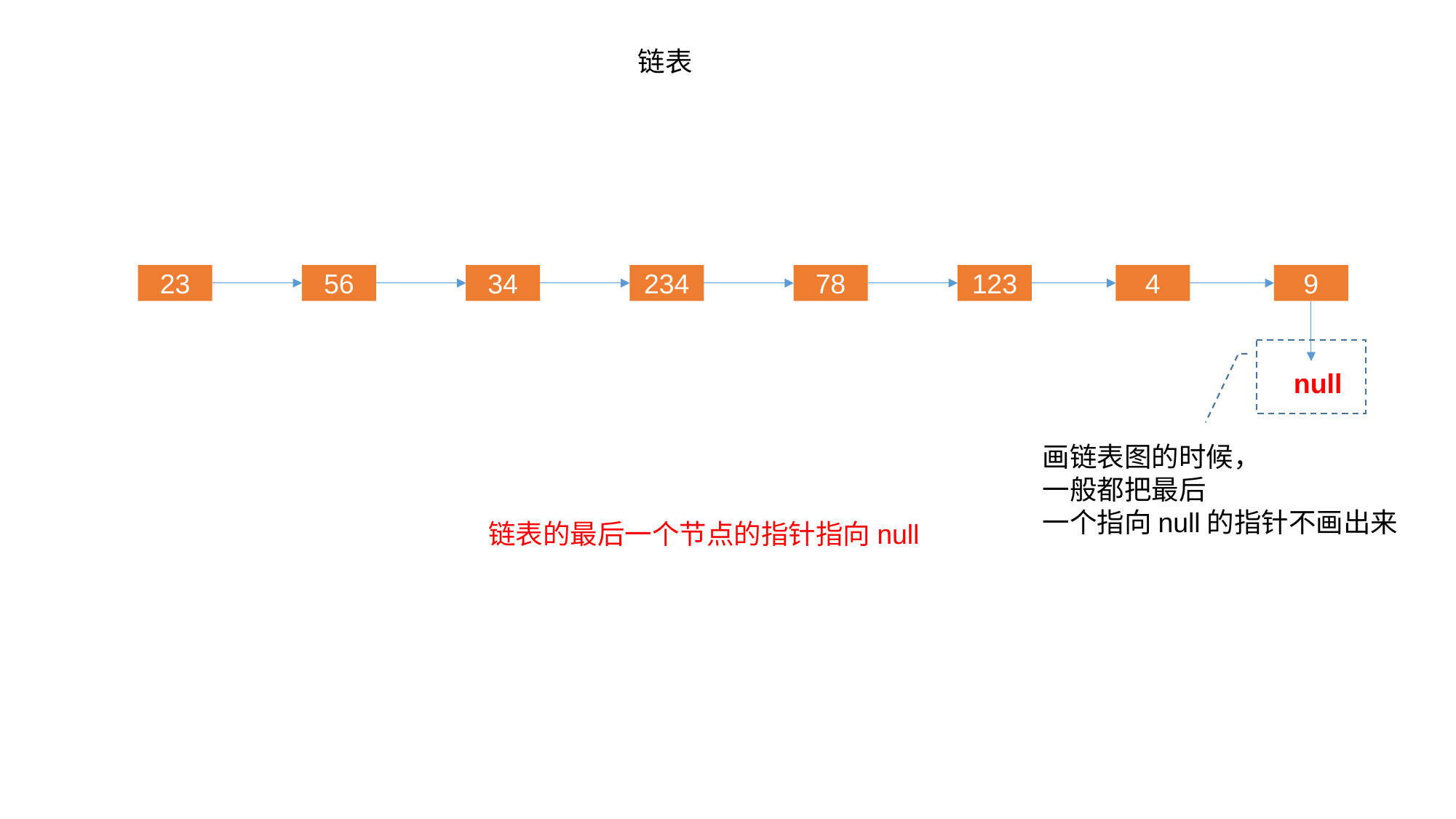

链表
4
9
23
78
123
234
34
56

null
画链表图的时候，
一般都把最后
一个指向null的指针不画出来
链表的最后一个节点的指针指向null